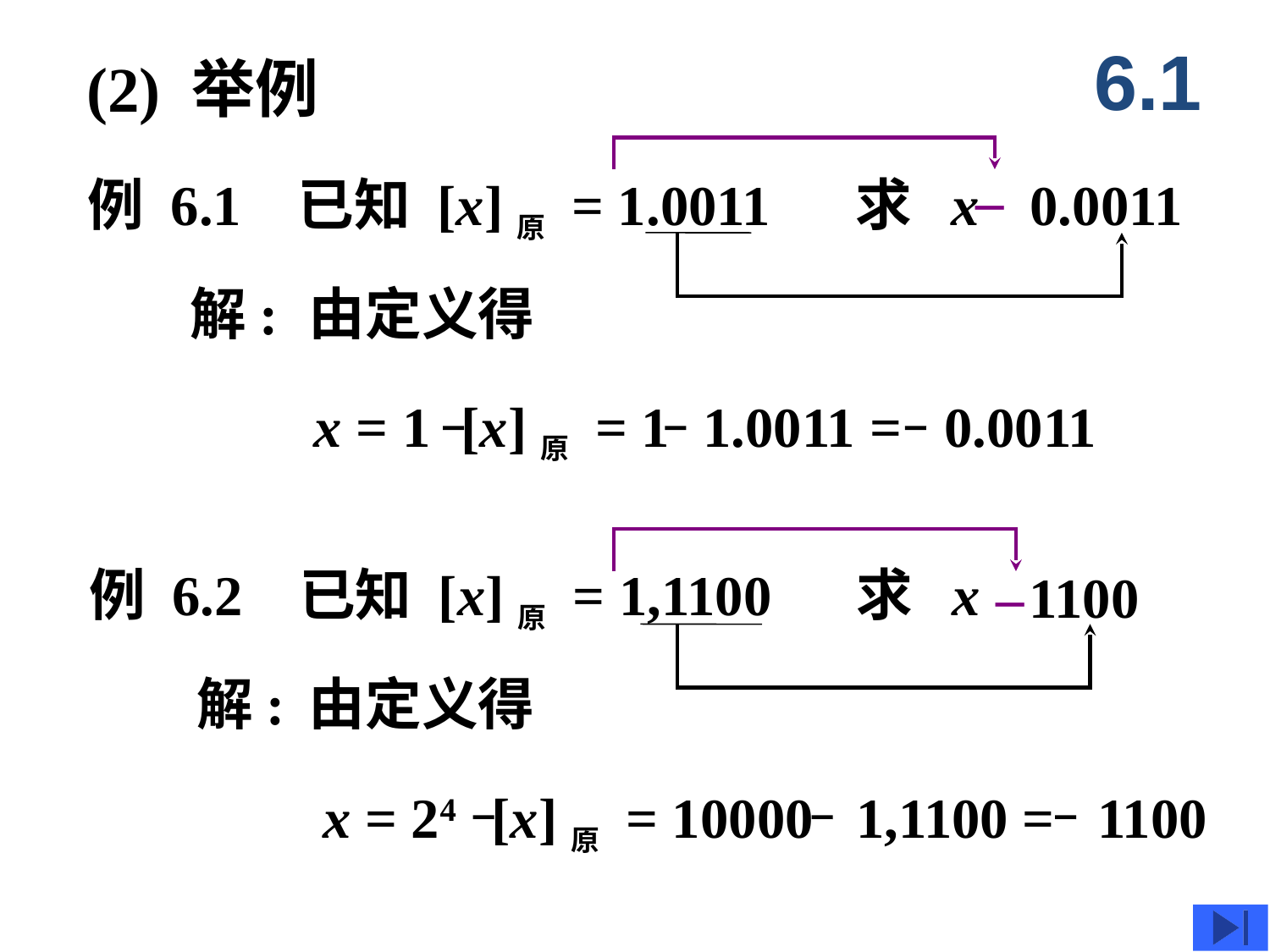

6.1
(2) 举例

–
例 6.1   已知 [x]原 = 1.0011     求  x
0.0011

解:
由定义得
x = 1   [x]原 = 1   1.0011 =   0.0011

例 6.2   已知 [x]原 = 1,1100     求  x
–
1100

解:
由定义得
x = 24  [x]原 = 10000   1,1100 =   1100